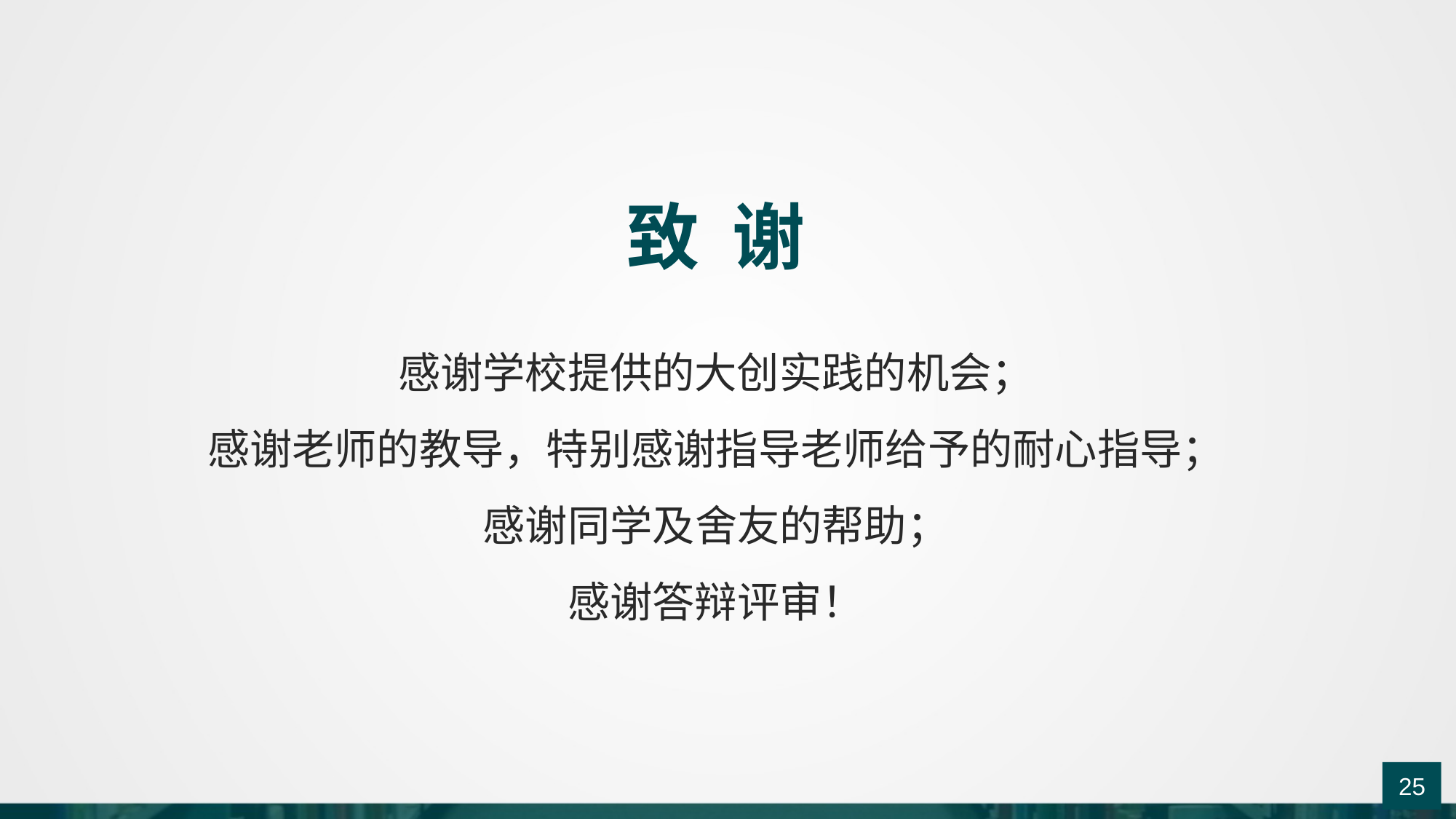

致  谢
感谢学校提供的大创实践的机会；
感谢老师的教导，特别感谢指导老师给予的耐心指导；
感谢同学及舍友的帮助；
感谢答辩评审！